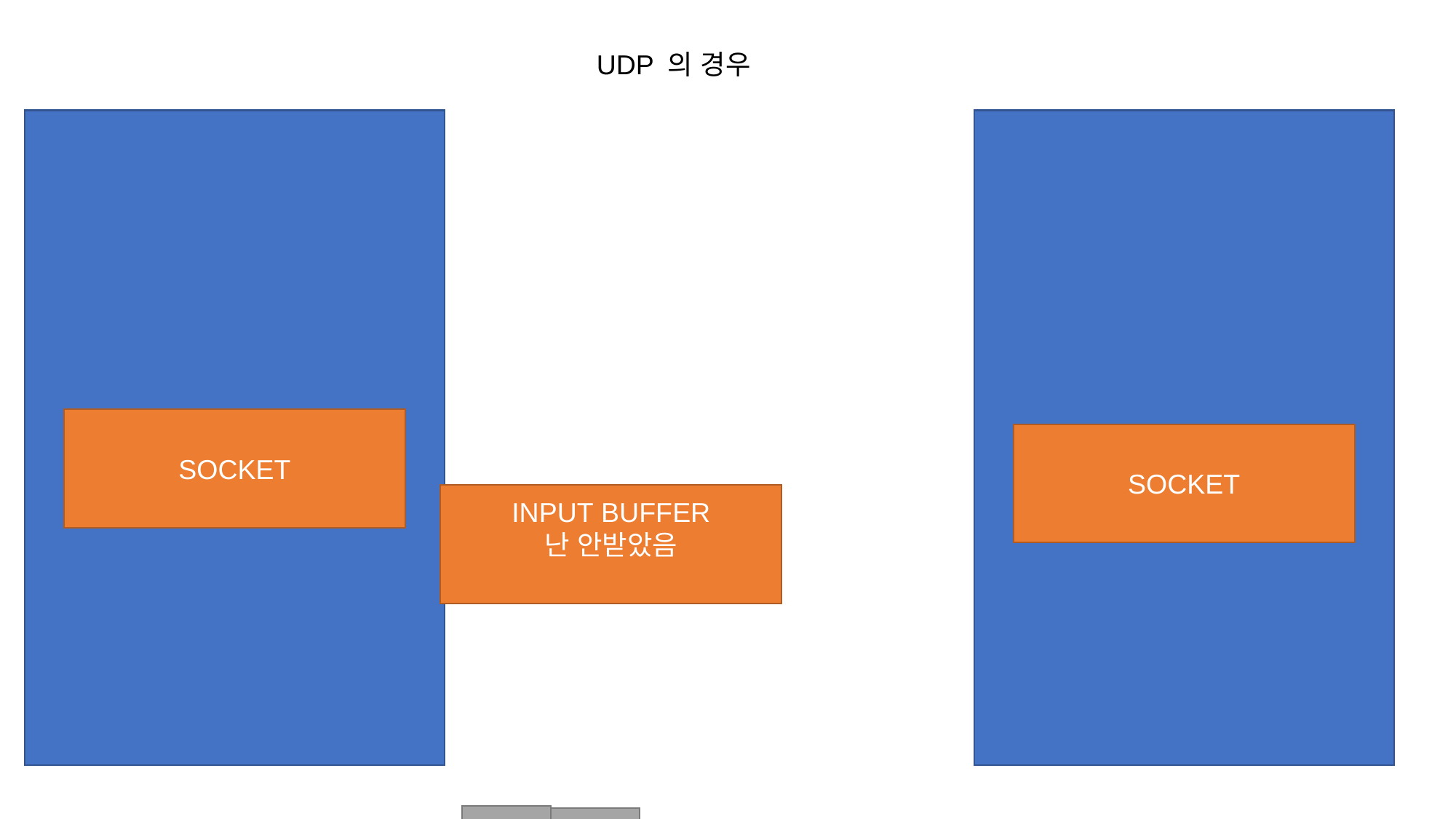

UDP 의 경우

SOCKET
SOCKET
INPUT BUFFER
난 안받았음

1400
1400
1400
1400
1400
600
1400
드랍